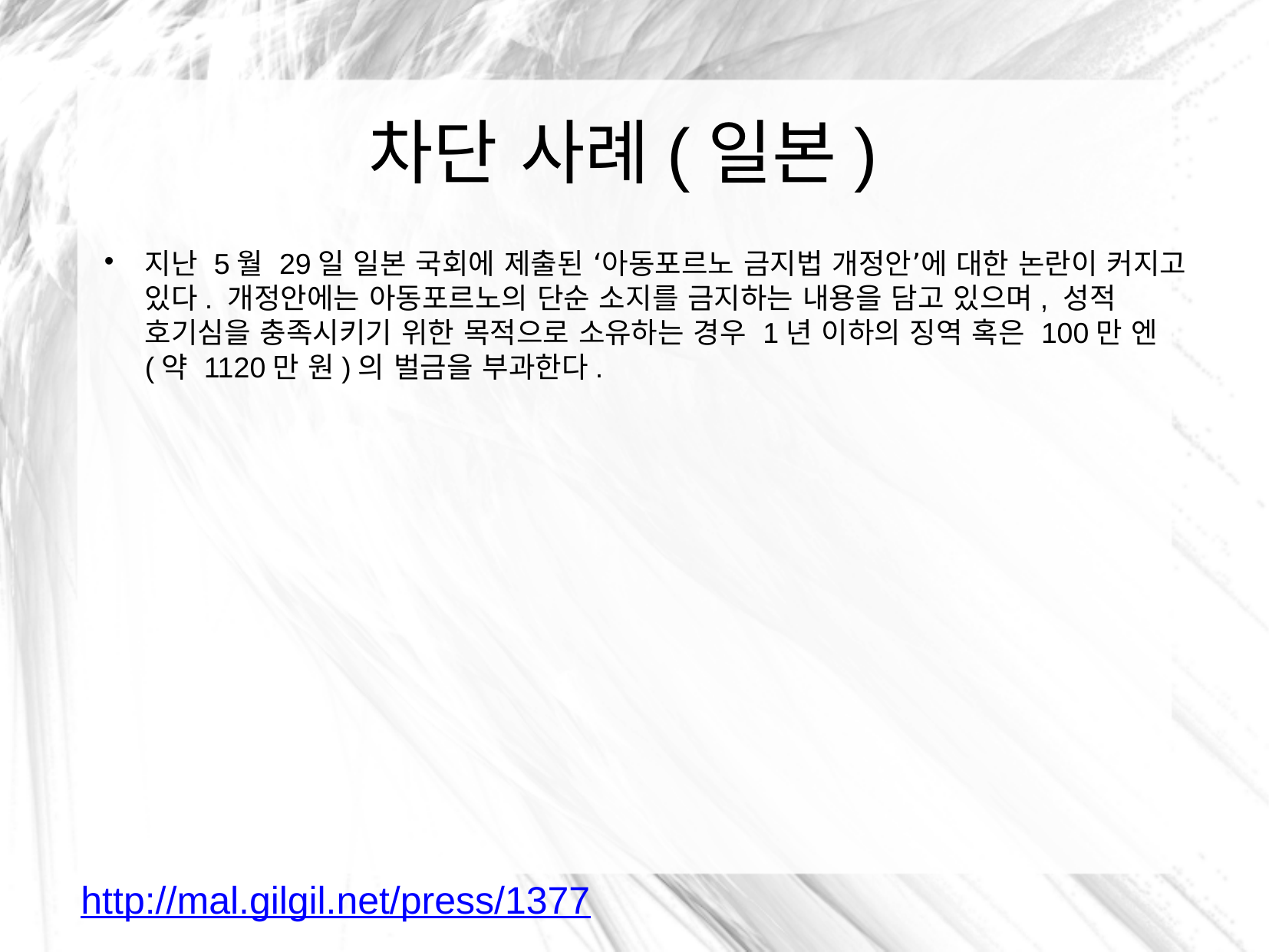

차단 사례(일본)
지난 5월 29일 일본 국회에 제출된 ‘아동포르노 금지법 개정안’에 대한 논란이 커지고 있다. 개정안에는 아동포르노의 단순 소지를 금지하는 내용을 담고 있으며, 성적 호기심을 충족시키기 위한 목적으로 소유하는 경우 1년 이하의 징역 혹은 100만 엔(약 1120만 원)의 벌금을 부과한다.
http://mal.gilgil.net/press/1377